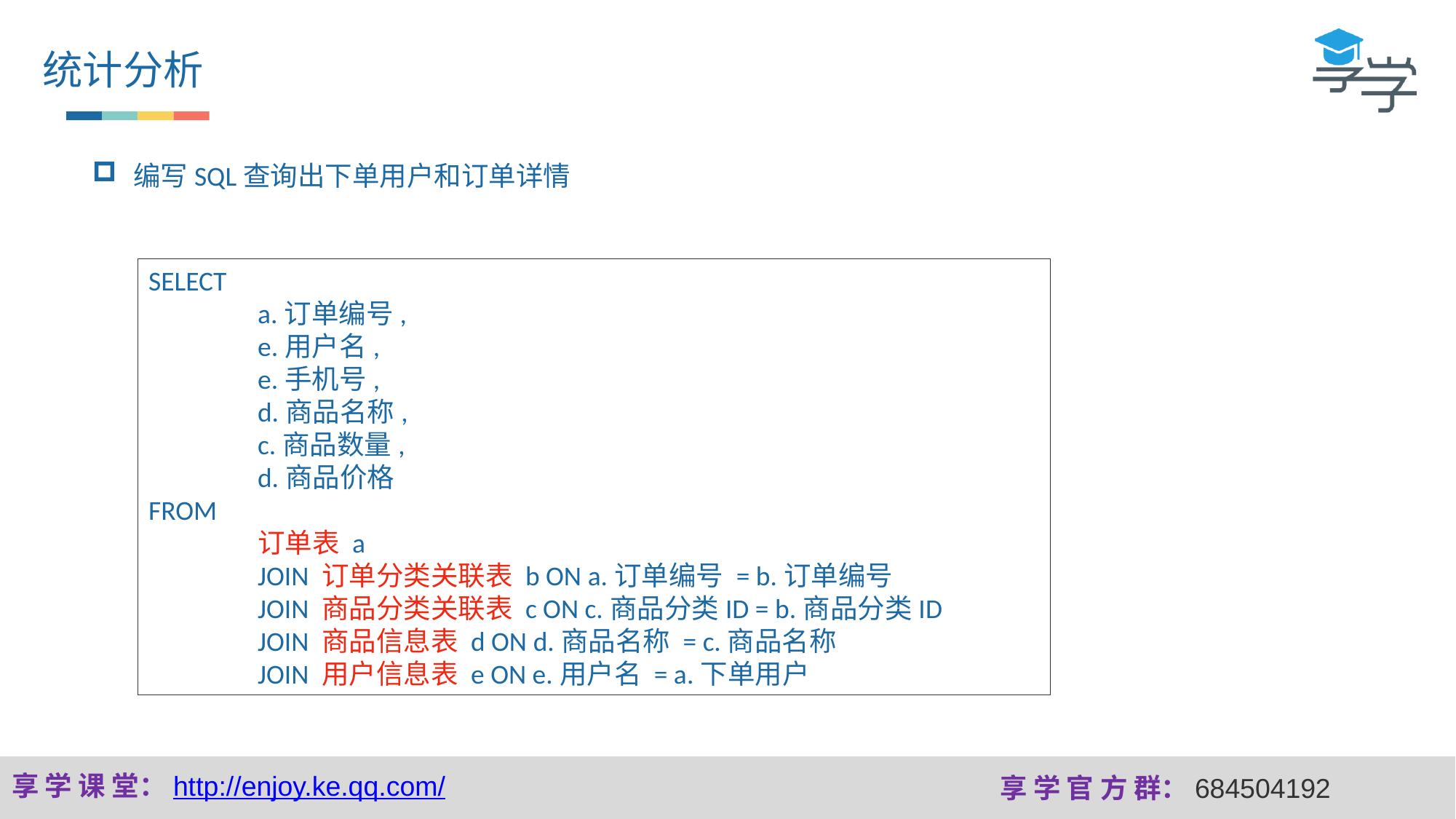

统计分析

编写SQL查询出下单用户和订单详情
SELECT
	a.订单编号,
	e.用户名,
	e.手机号,
	d.商品名称,
	c.商品数量,
	d.商品价格
FROM
	订单表 a
JOIN 订单分类关联表 b ON a.订单编号 = b.订单编号
JOIN 商品分类关联表 c ON c.商品分类ID = b.商品分类ID
JOIN 商品信息表 d ON d.商品名称 = c.商品名称
JOIN 用户信息表 e ON e.用户名 = a.下单用户